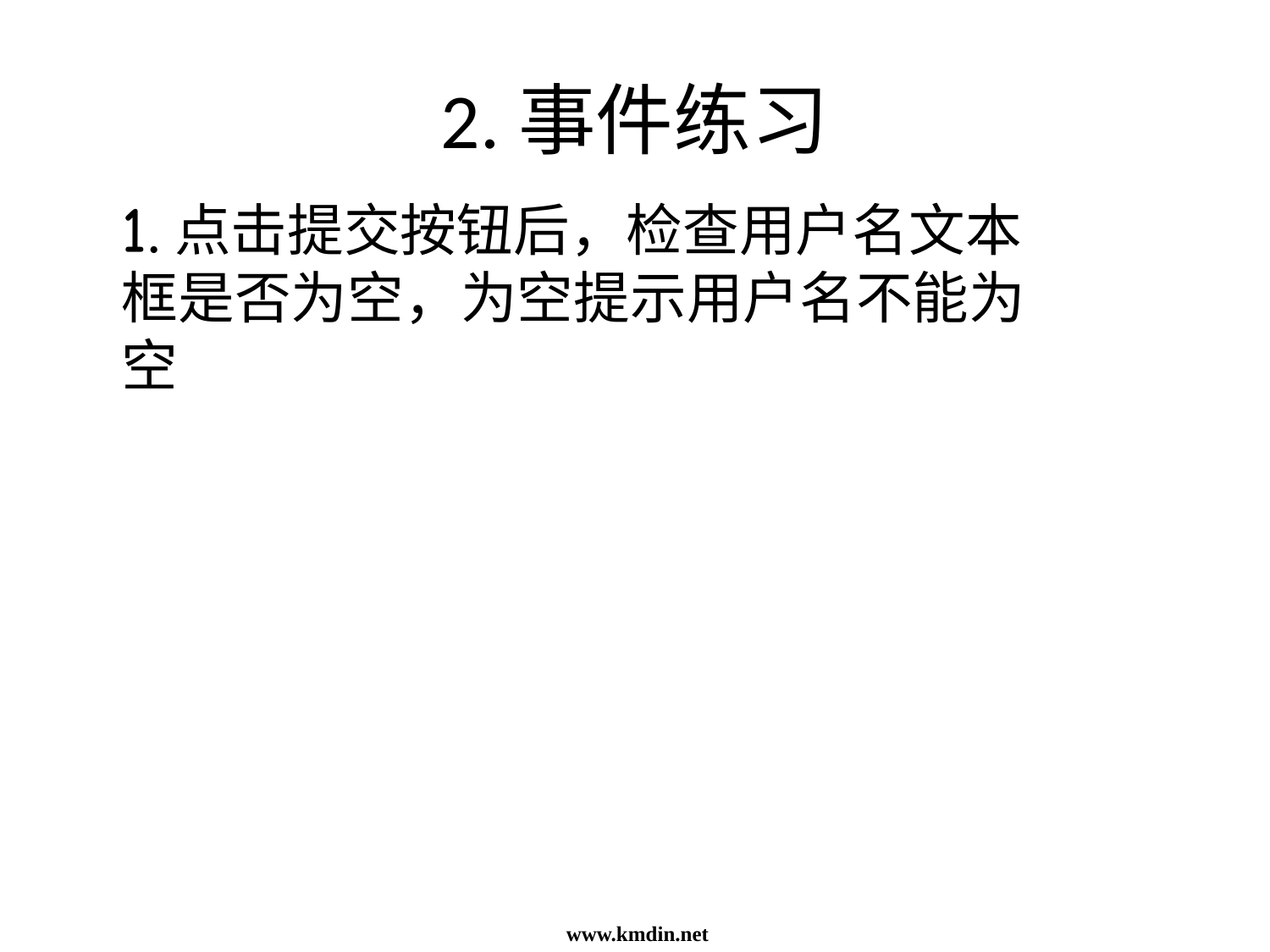

# 2.事件练习
1.点击提交按钮后，检查用户名文本框是否为空，为空提示用户名不能为空